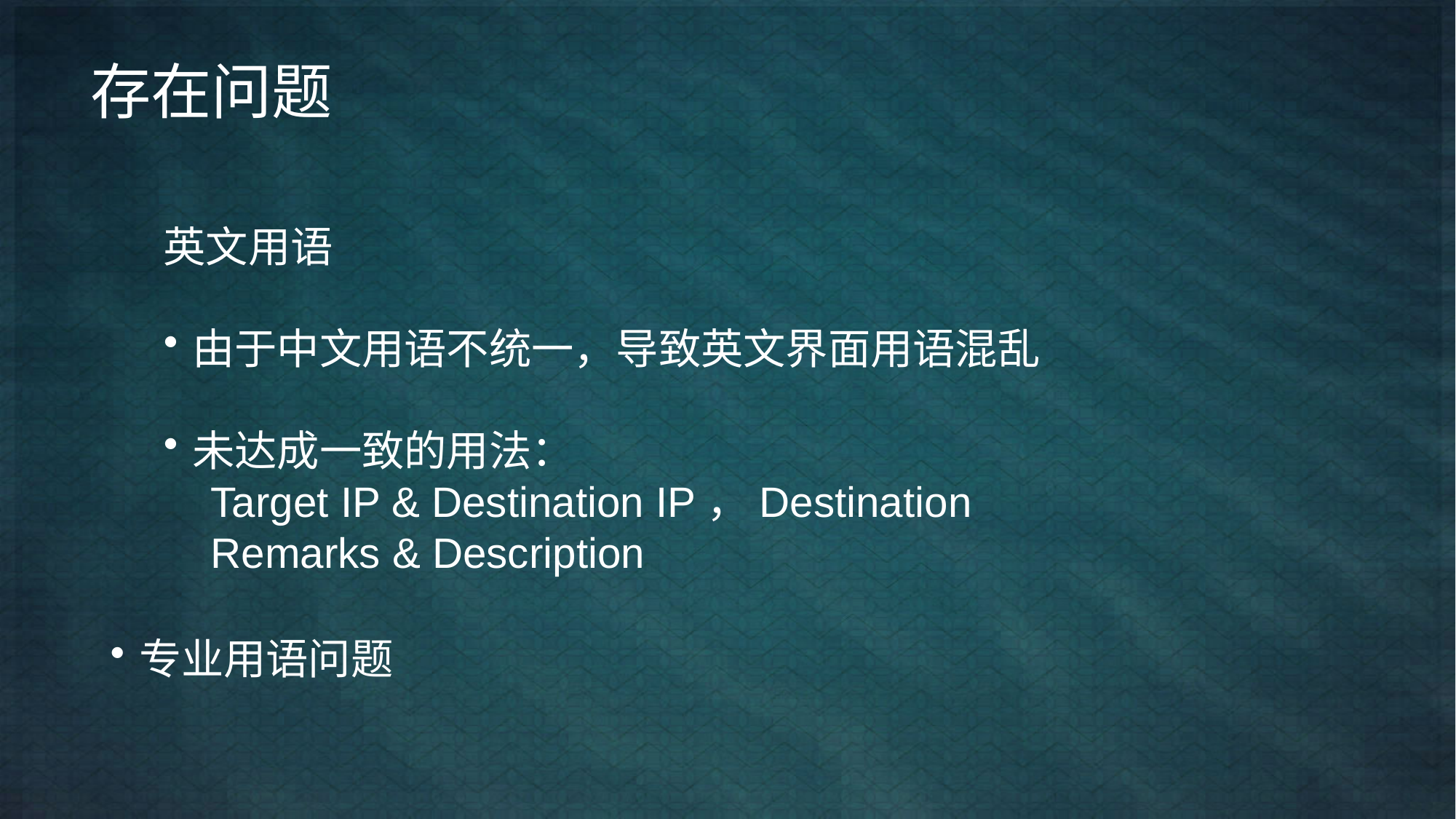

# 存在问题
英文用语

由于中文用语不统一，导致英文界面用语混乱

未达成一致的用法：
    Target IP & Destination IP，Destination
    Remarks & Description
专业用语问题